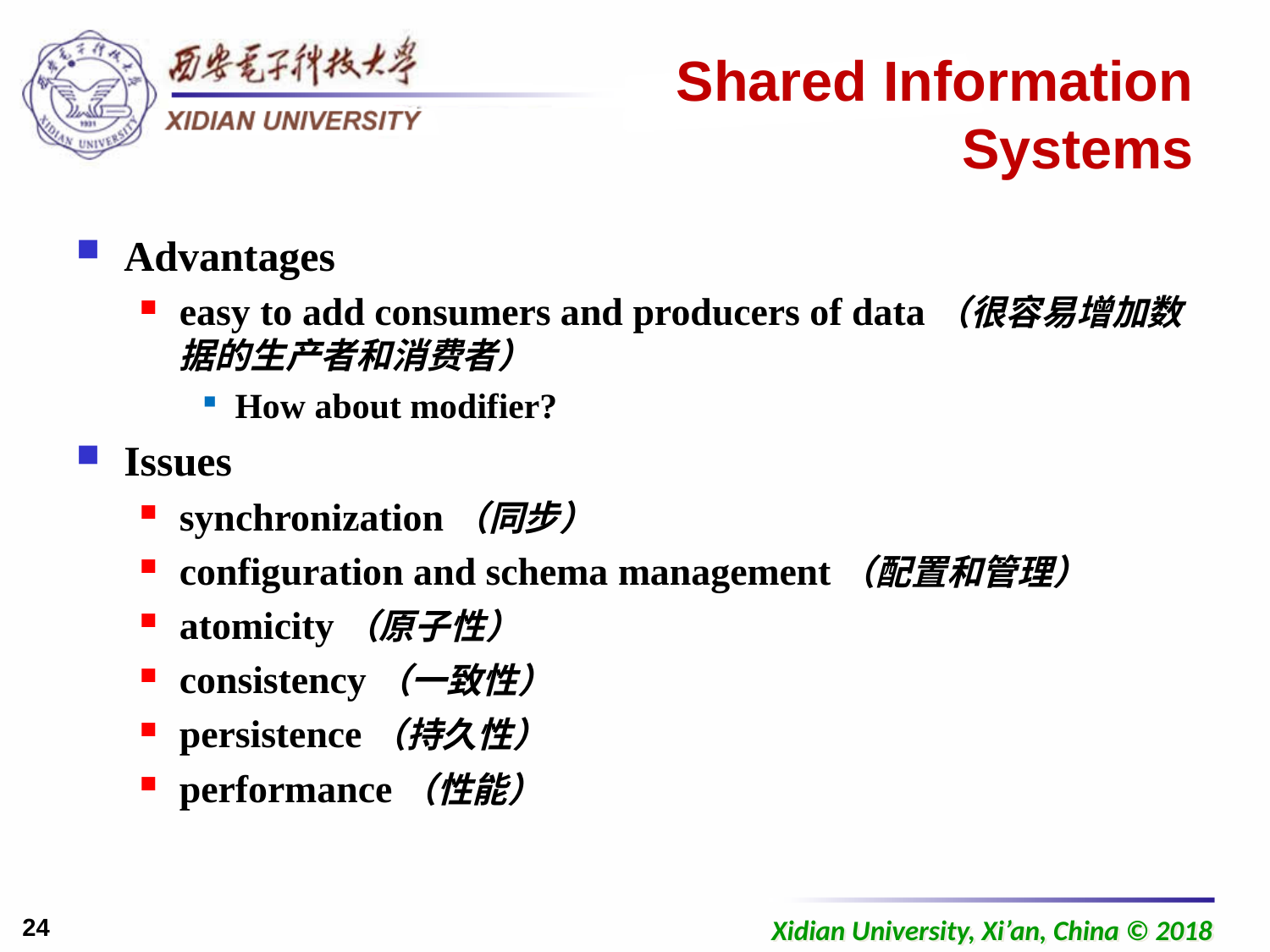

# Shared Information Systems
Advantages
easy to add consumers and producers of data（很容易增加数据的生产者和消费者）
How about modifier?
Issues
synchronization（同步）
configuration and schema management（配置和管理）
atomicity（原子性）
consistency（一致性）
persistence（持久性）
performance（性能）